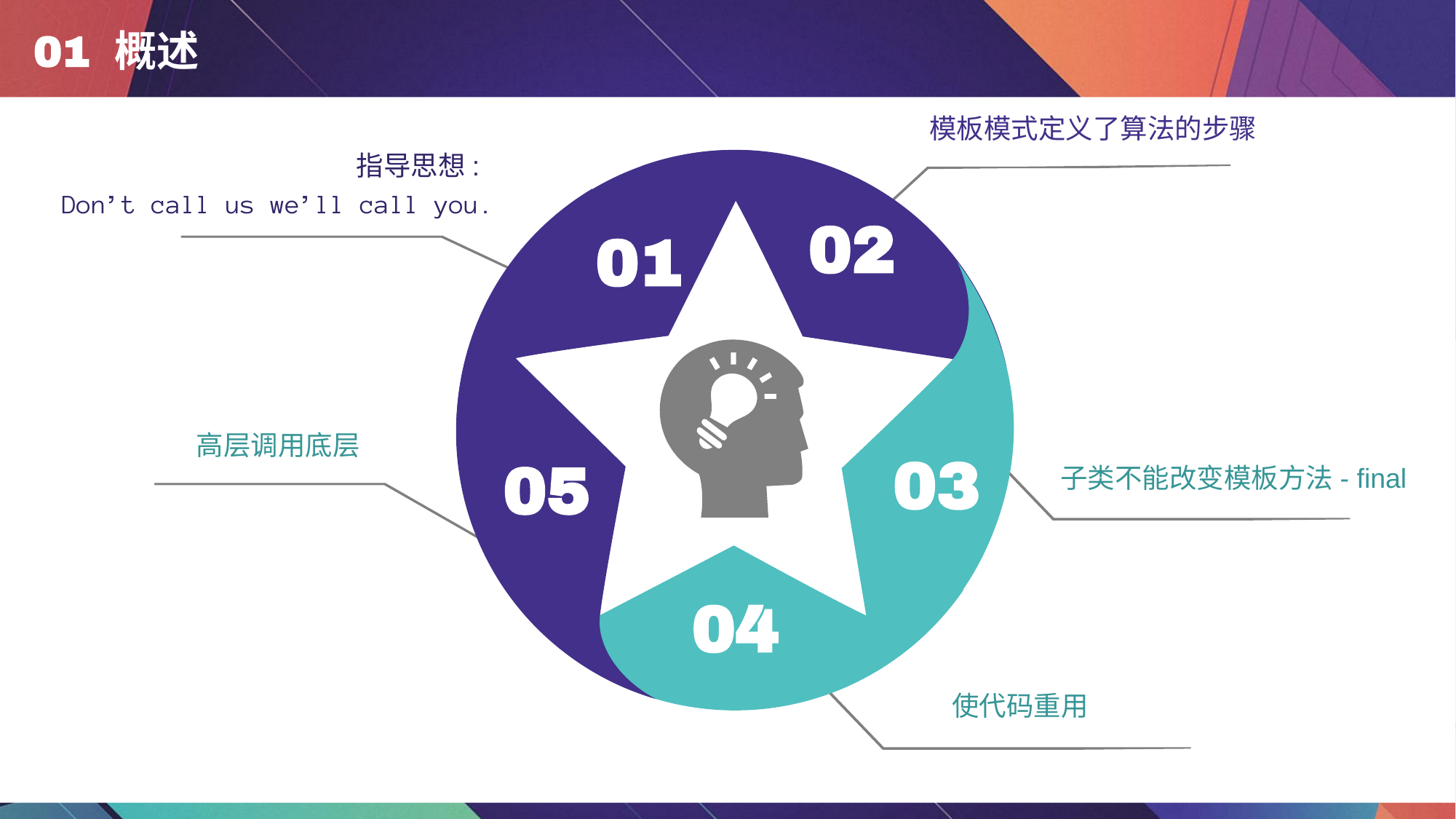

# 01 概述

模板模式定义了算法的步骤
指导思想:
Don’t call us we’ll call you.

02

01

03

05

高层调用底层

子类不能改变模板方法- final

04

使代码重用